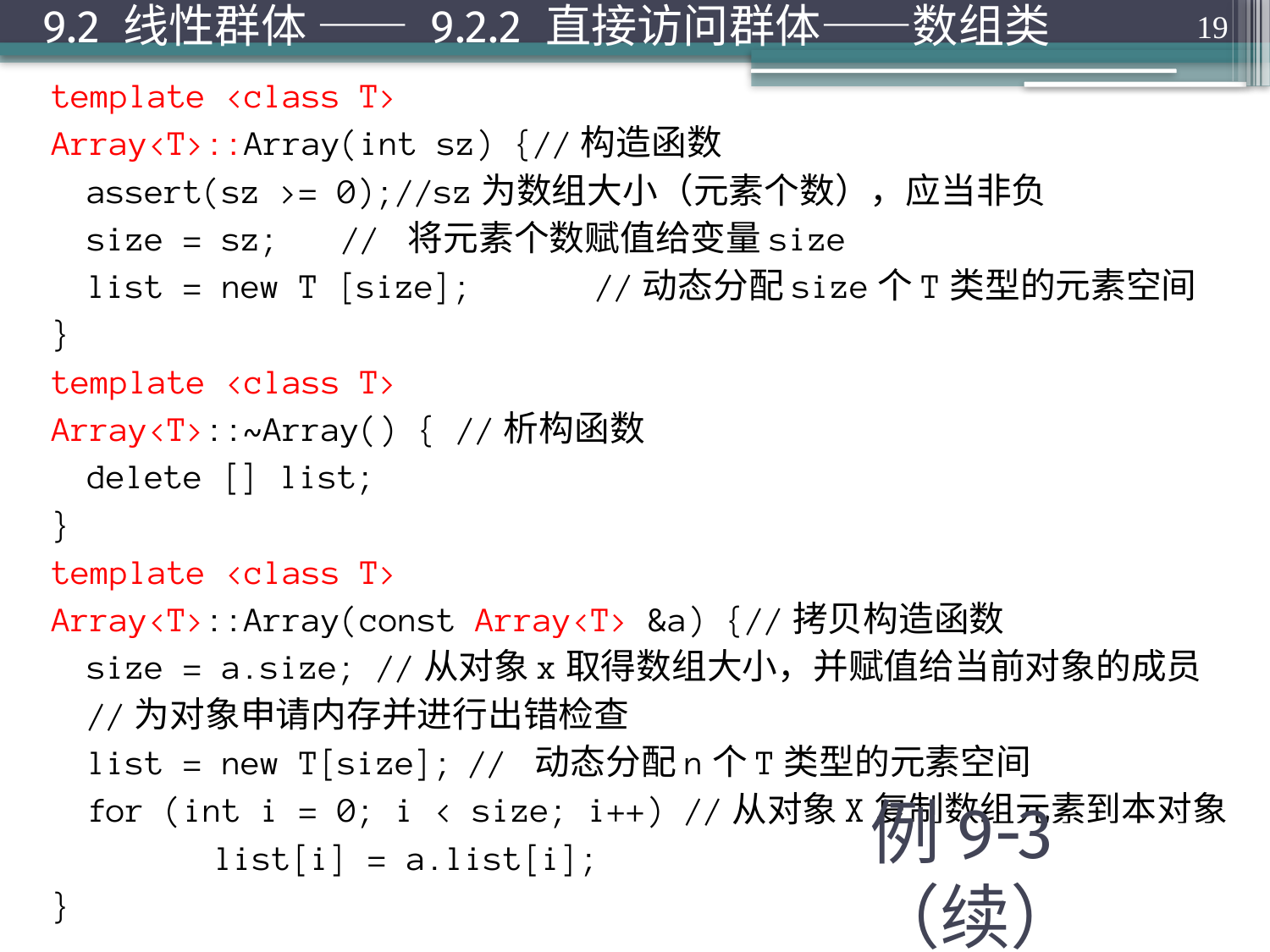

9.2 线性群体 —— 9.2.2 直接访问群体——数组类
19
template <class T>
Array<T>::Array(int sz) {//构造函数
	assert(sz >= 0);//sz为数组大小（元素个数），应当非负
	size = sz;	// 将元素个数赋值给变量size
	list = new T [size];	//动态分配size个T类型的元素空间
}
template <class T>
Array<T>::~Array() { //析构函数
	delete [] list;
}
template <class T>
Array<T>::Array(const Array<T> &a) {//拷贝构造函数
	size = a.size; //从对象x取得数组大小，并赋值给当前对象的成员
	//为对象申请内存并进行出错检查
	list = new T[size];	// 动态分配n个T类型的元素空间
	for (int i = 0; i < size; i++) //从对象X复制数组元素到本对象
		list[i] = a.list[i];
}

# 例9-3（续）